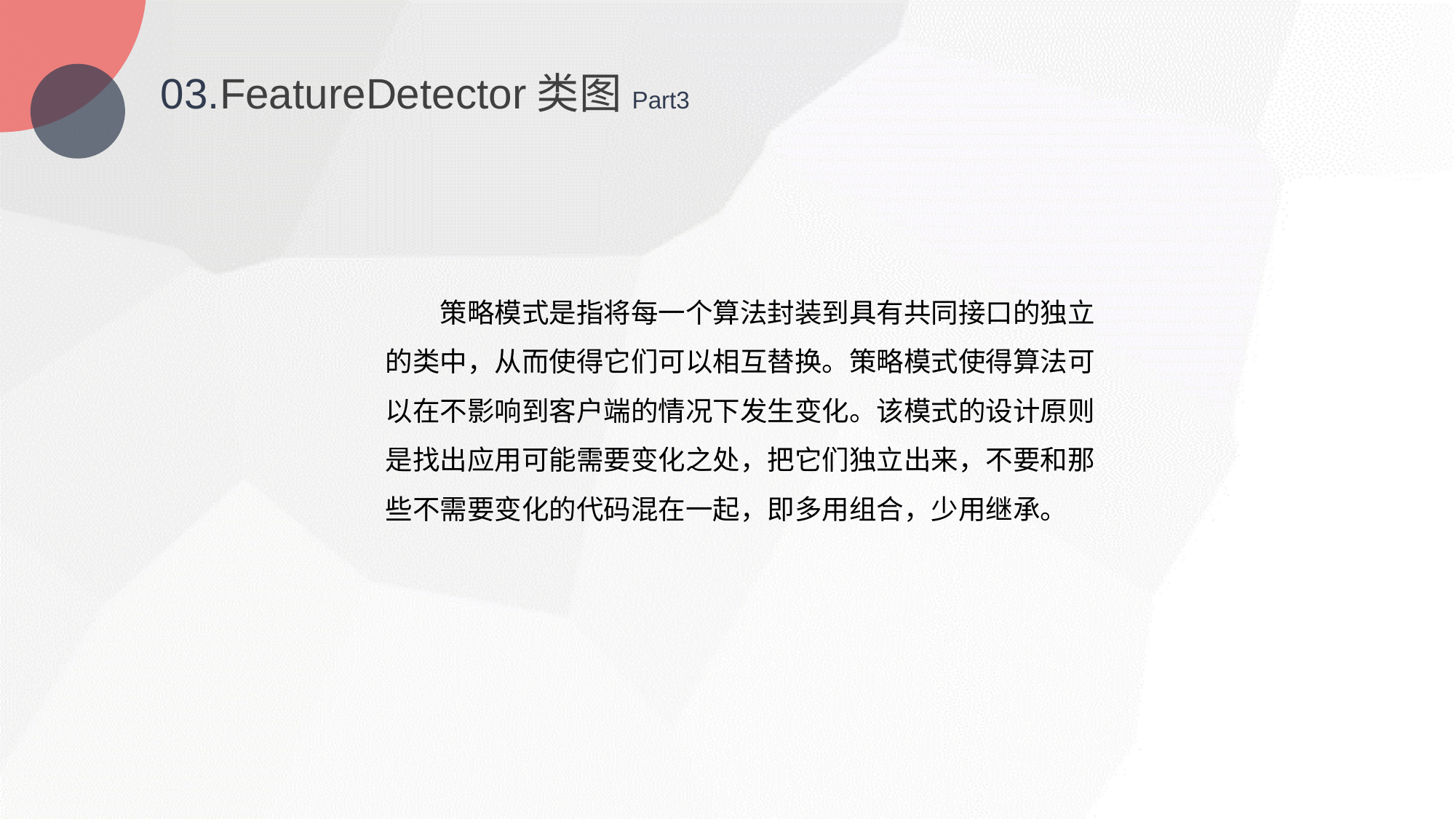

03.FeatureDetector类图Part3
策略模式是指将每一个算法封装到具有共同接口的独立的类中，从而使得它们可以相互替换。策略模式使得算法可以在不影响到客户端的情况下发生变化。该模式的设计原则是找出应用可能需要变化之处，把它们独立出来，不要和那些不需要变化的代码混在一起，即多用组合，少用继承。